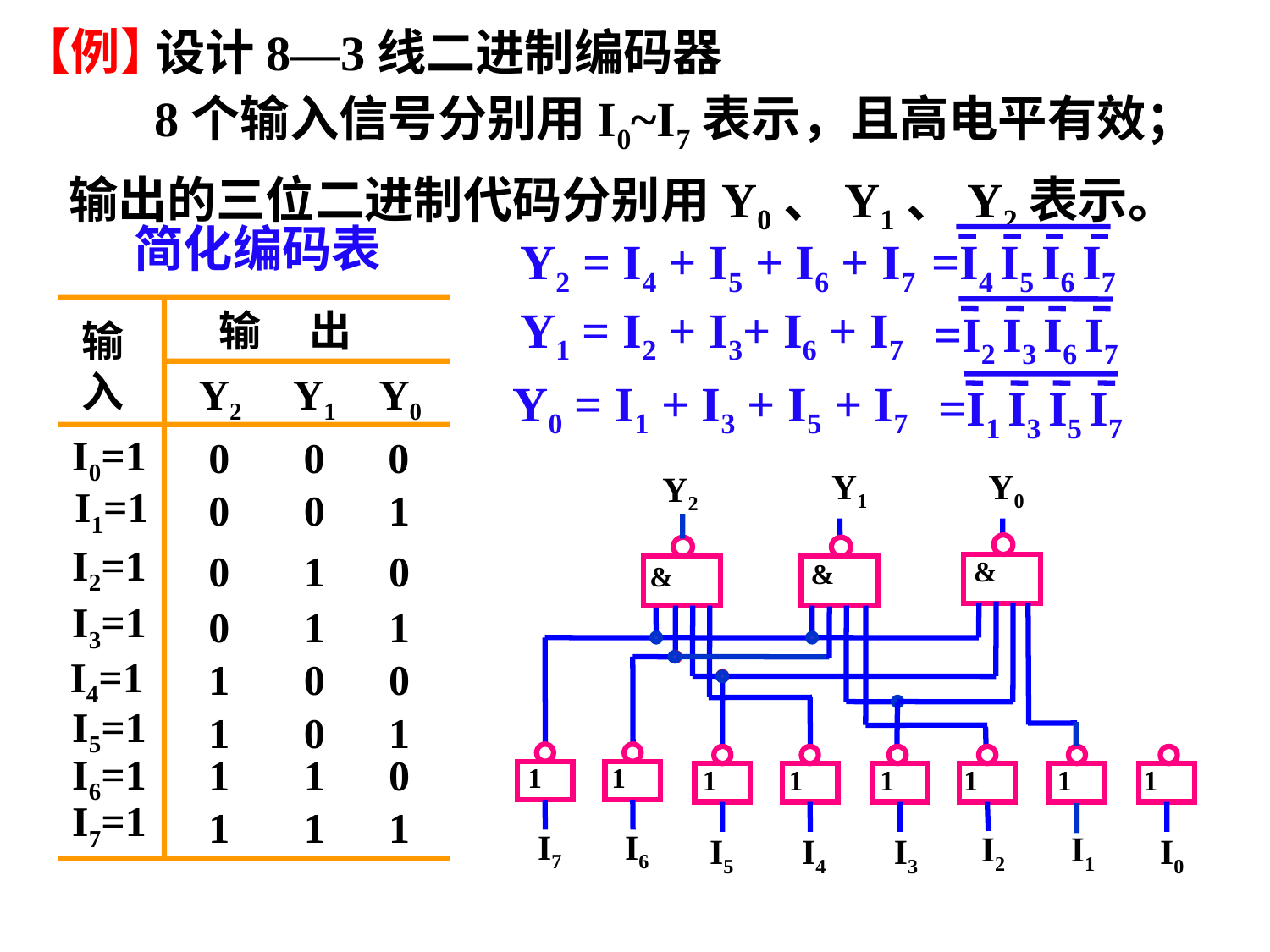

设计8—3线二进制编码器
# 【例】
       8个输入信号分别用I0~I7表示，且高电平有效；
输出的三位二进制代码分别用Y0、Y1、Y2表示。
简化编码表
Y2 = I4 + I5 + I6 + I7
=I4 I5 I6 I7

Y1 = I2 + I3+ I6 + I7
=I2 I3 I6 I7

Y0 = I1 + I3 + I5 + I7
=I1 I3 I5 I7

输     出
输入

Y2
Y1
Y0
I0=1

0       0      0
I1=1
0       0      1
I2=1
0       1      0
I3=1
0       1      1
I4=1
1       0      0
I5=1
1       0      1
I6=1
1       1      0
I7=1
1       1      1

Y2
Y1
Y0
Y2
A
A
A
0
1
2

I7
I6
I2
I1
I5
I4
I3
I0
&
&
&
1
1
1
1
1
1
1
1